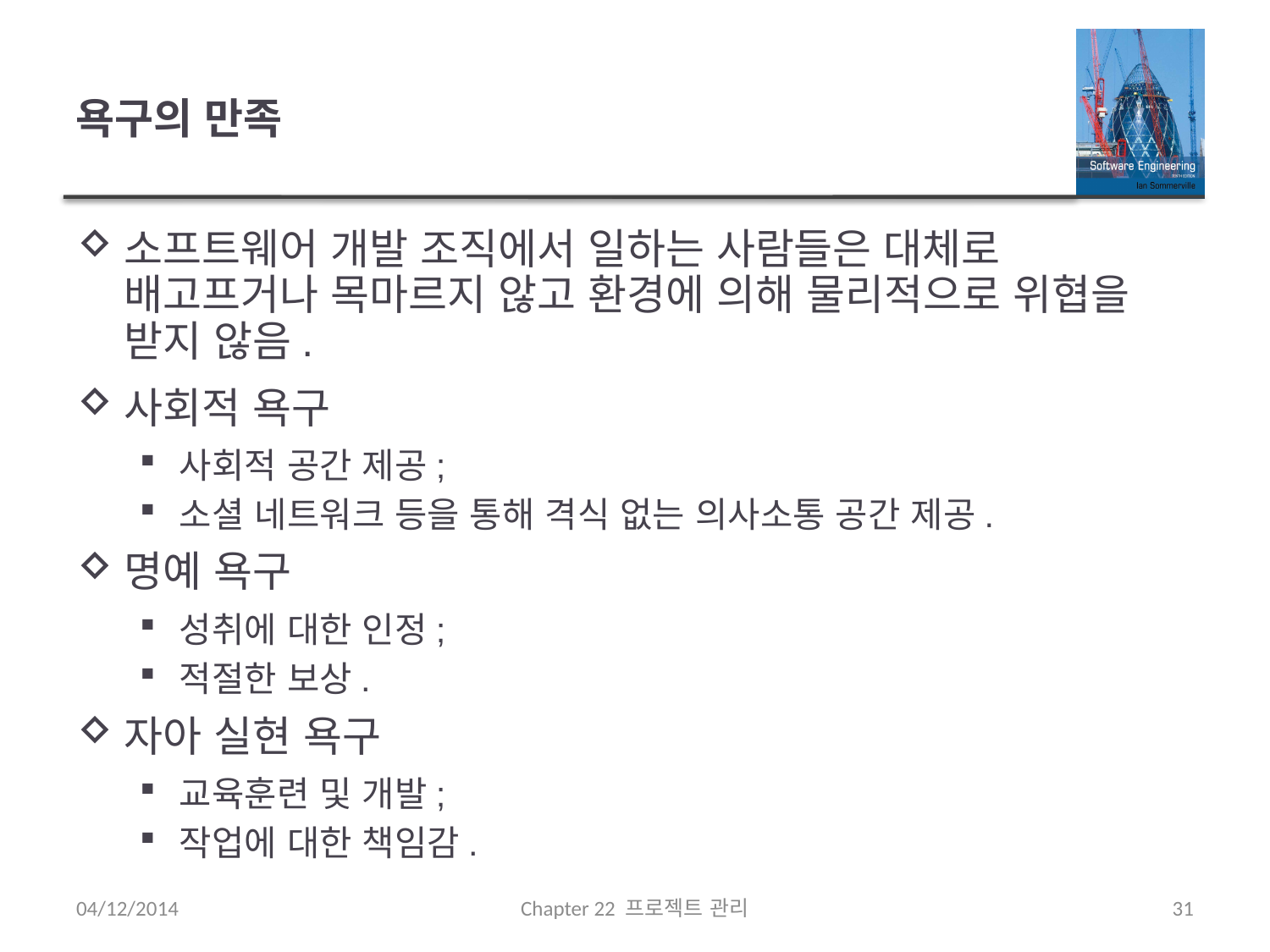

# 욕구의 만족
소프트웨어 개발 조직에서 일하는 사람들은 대체로 배고프거나 목마르지 않고 환경에 의해 물리적으로 위협을 받지 않음.
사회적 욕구
사회적 공간 제공;
소셜 네트워크 등을 통해 격식 없는 의사소통 공간 제공.
명예 욕구
성취에 대한 인정;
적절한 보상.
자아 실현 욕구
교육훈련 및 개발;
작업에 대한 책임감.
04/12/2014
Chapter 22 프로젝트 관리
31